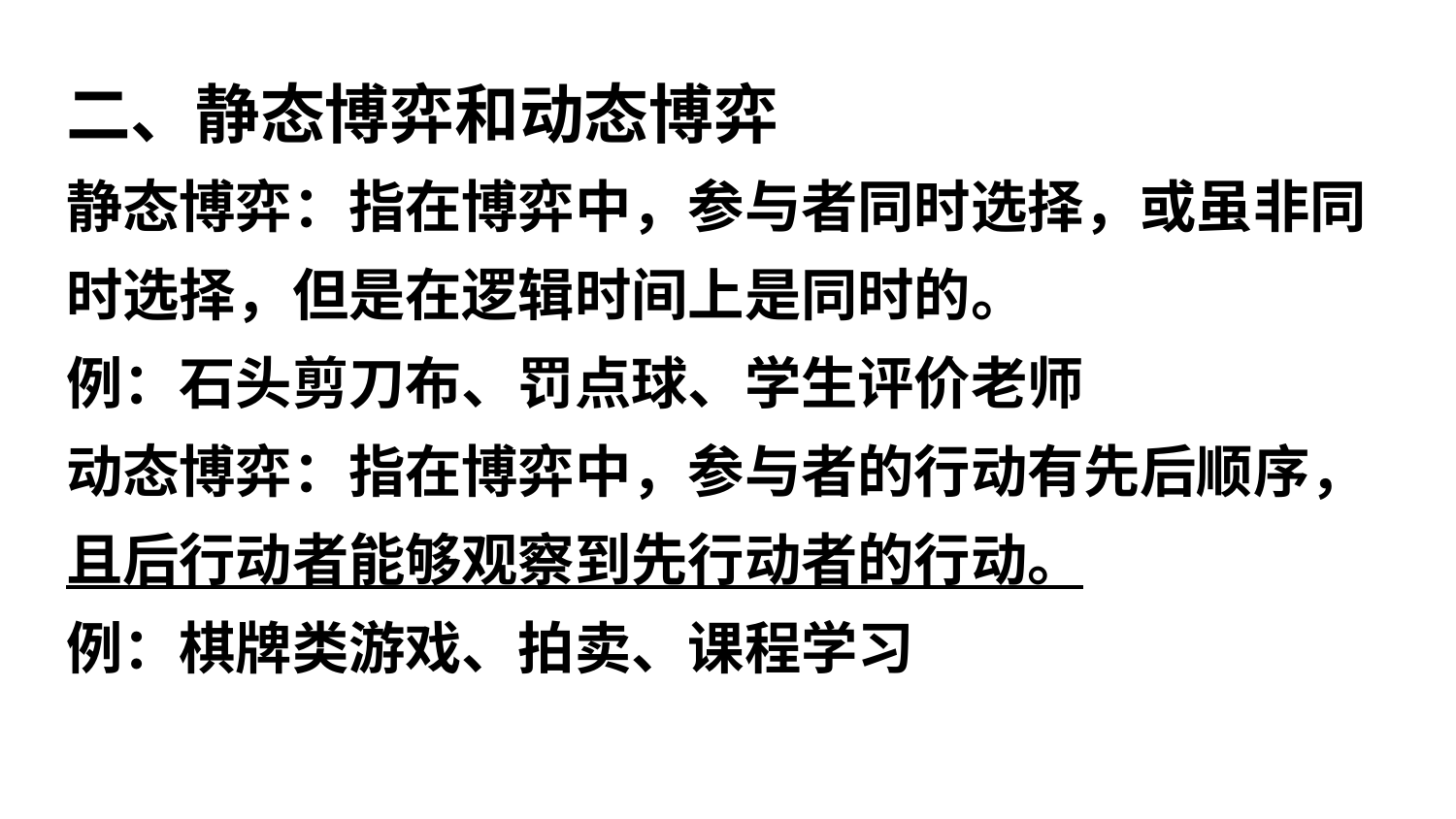

二、静态博弈和动态博弈
静态博弈：指在博弈中，参与者同时选择，或虽非同时选择，但是在逻辑时间上是同时的。
例：石头剪刀布、罚点球、学生评价老师
动态博弈：指在博弈中，参与者的行动有先后顺序，且后行动者能够观察到先行动者的行动。
例：棋牌类游戏、拍卖、课程学习